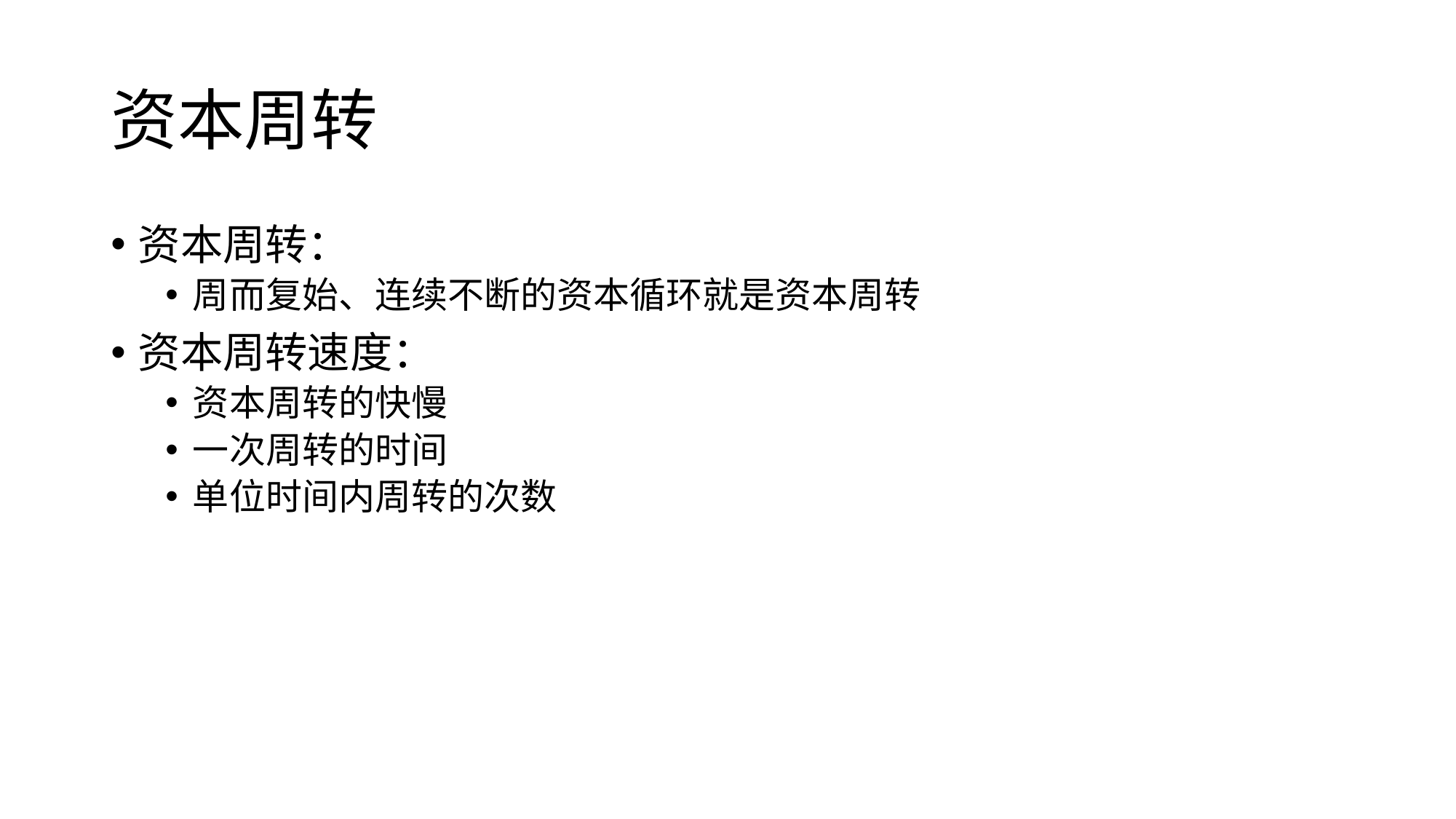

# 资本周转
资本周转：
周而复始、连续不断的资本循环就是资本周转
资本周转速度：
资本周转的快慢
一次周转的时间
单位时间内周转的次数